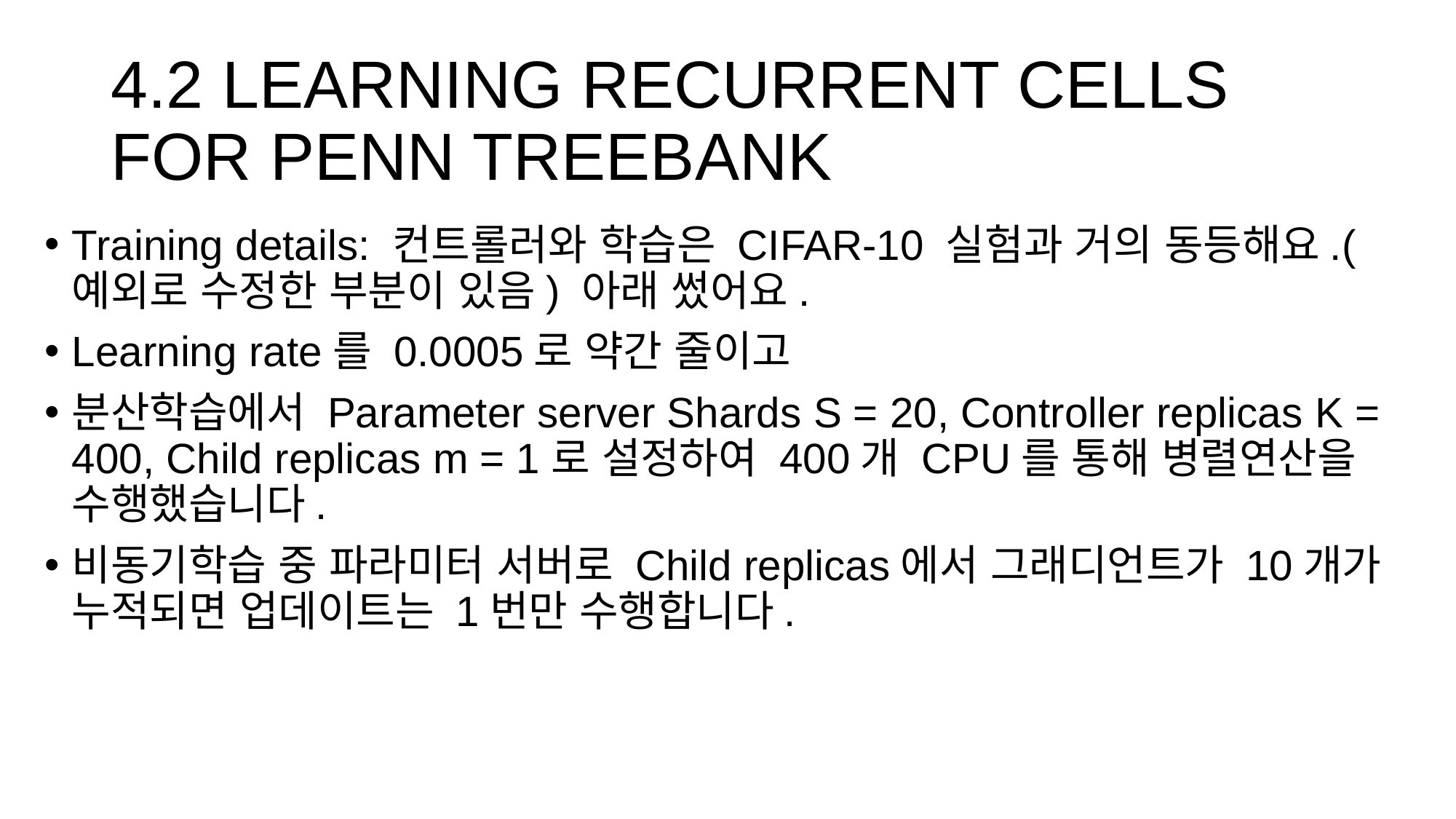

# 4.2 LEARNING RECURRENT CELLS FOR PENN TREEBANK
Training details: 컨트롤러와 학습은 CIFAR-10 실험과 거의 동등해요.(예외로 수정한 부분이 있음) 아래 썼어요.
Learning rate를 0.0005로 약간 줄이고
분산학습에서 Parameter server Shards S = 20, Controller replicas K = 400, Child replicas m = 1로 설정하여 400개 CPU를 통해 병렬연산을 수행했습니다.
비동기학습 중 파라미터 서버로 Child replicas에서 그래디언트가 10개가 누적되면 업데이트는 1번만 수행합니다.